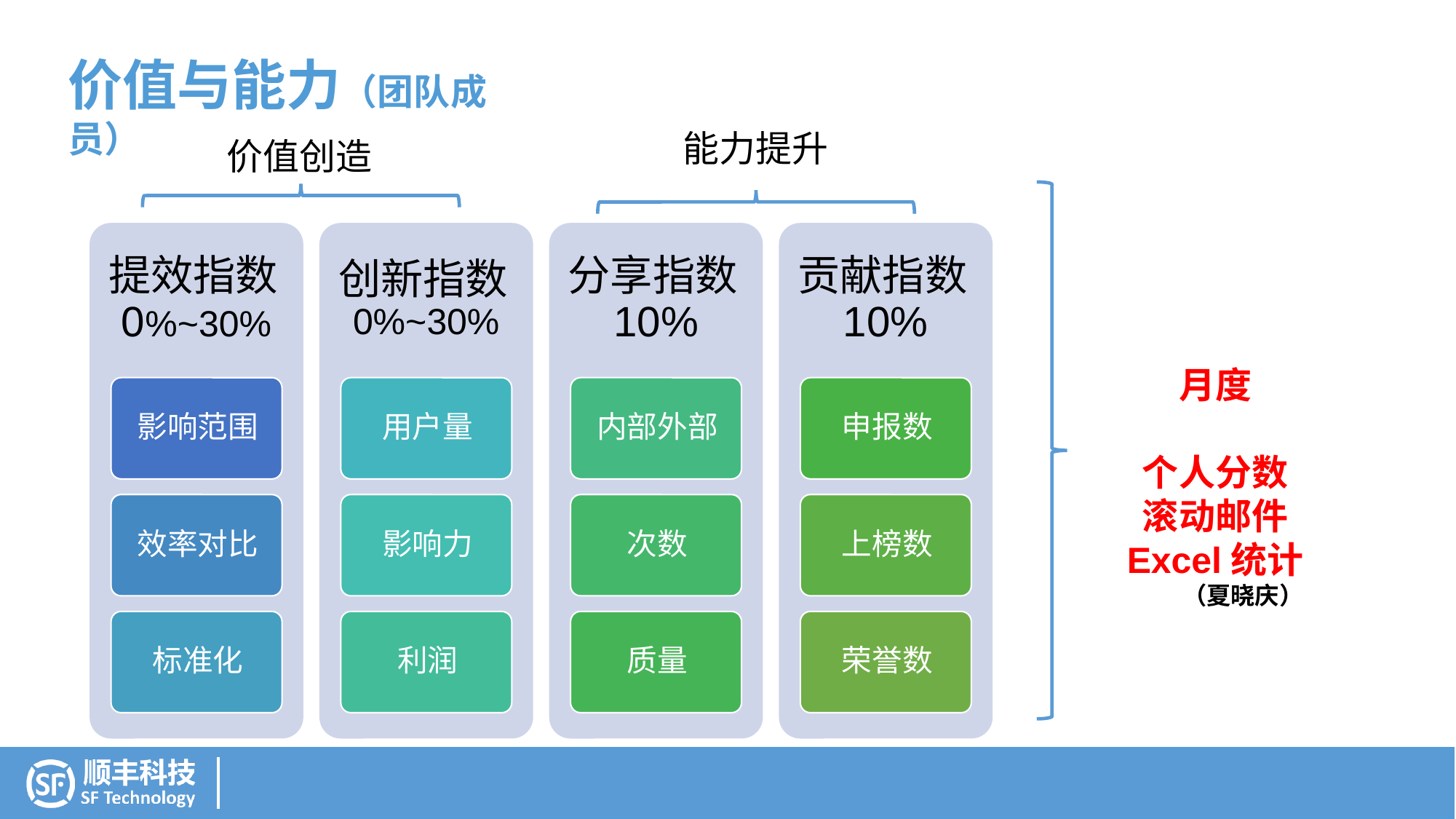

价值与能力（团队成员）

能力提升
价值创造
提效指数0%~30%
影响范围
效率对比
标准化
创新指数0%~30%
用户量
影响力
利润
分享指数10%
内部外部
次数
质量
贡献指数10%
申报数
上榜数
荣誉数

月度

个人分数
滚动邮件
Excel统计
（夏晓庆）